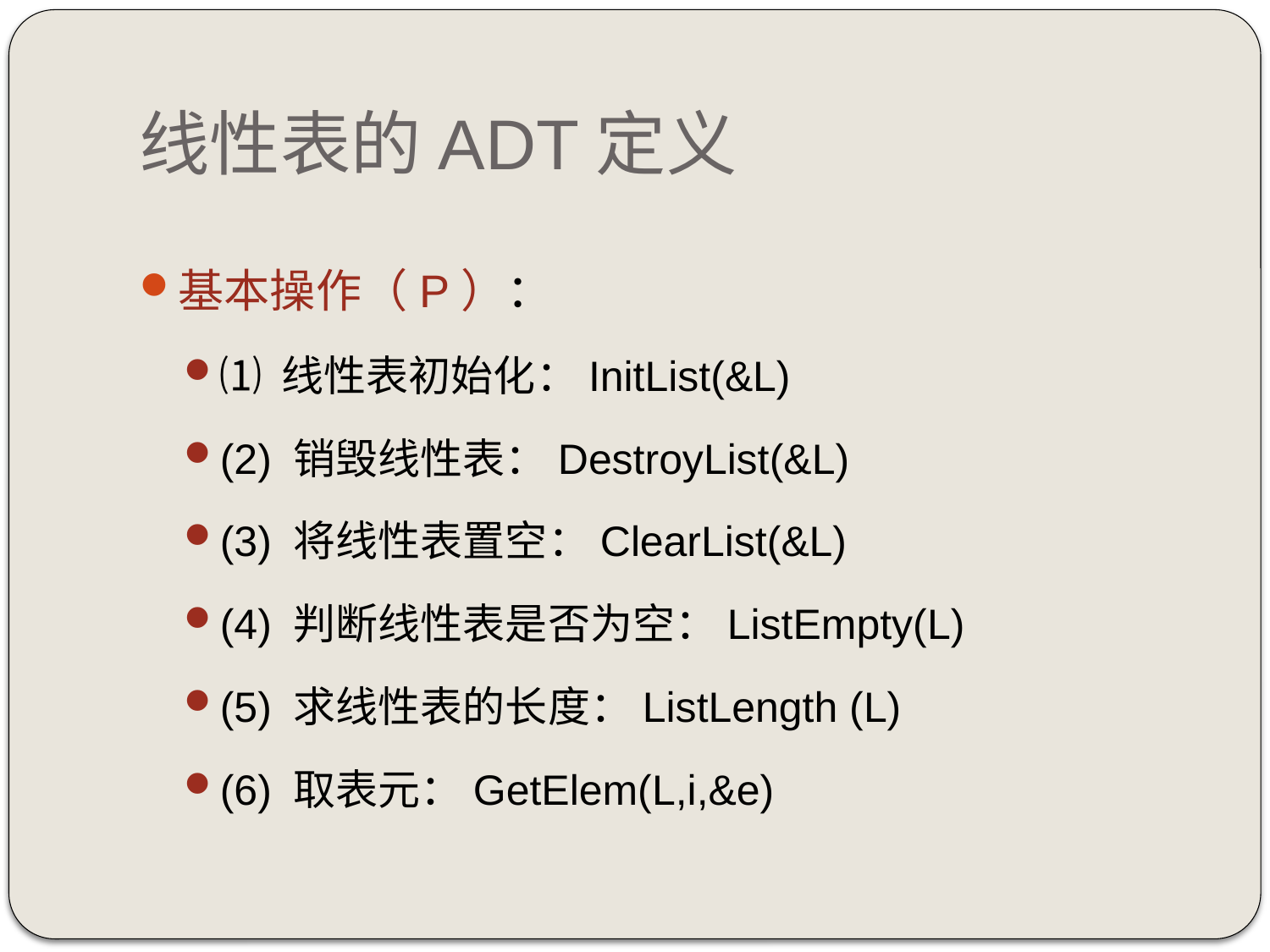

# 线性表的ADT定义
基本操作（P）：
⑴ 线性表初始化：InitList(&L)
(2) 销毁线性表：DestroyList(&L)
(3) 将线性表置空：ClearList(&L)
(4) 判断线性表是否为空：ListEmpty(L)
(5) 求线性表的长度：ListLength (L)
(6) 取表元：GetElem(L,i,&e)